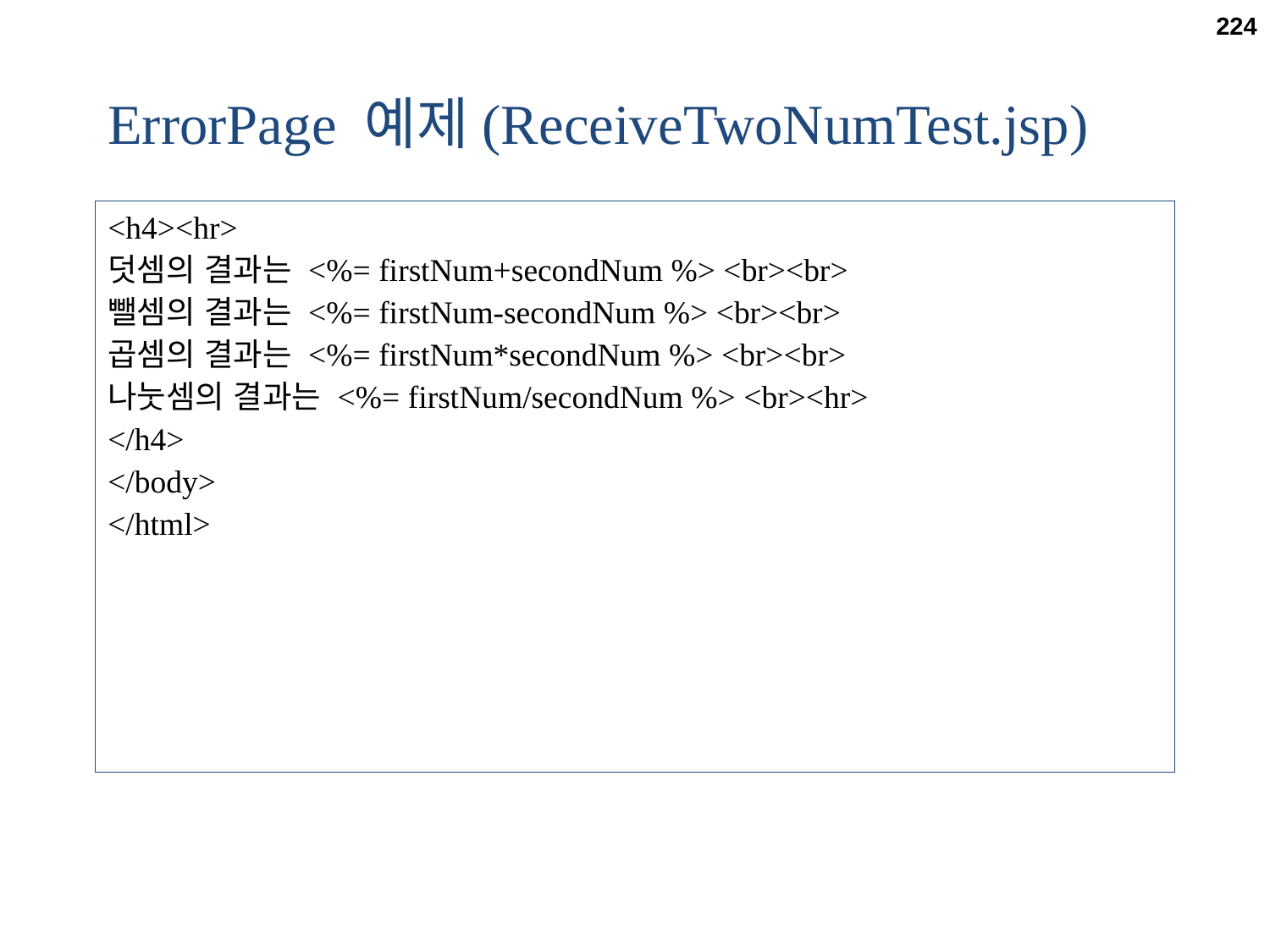

224
ErrorPage 예제(ReceiveTwoNumTest.jsp)
<h4><hr>
덧셈의 결과는 <%= firstNum+secondNum %> <br><br>
뺄셈의 결과는 <%= firstNum-secondNum %> <br><br>
곱셈의 결과는 <%= firstNum*secondNum %> <br><br>
나눗셈의 결과는 <%= firstNum/secondNum %> <br><hr>
</h4>
</body>
</html>